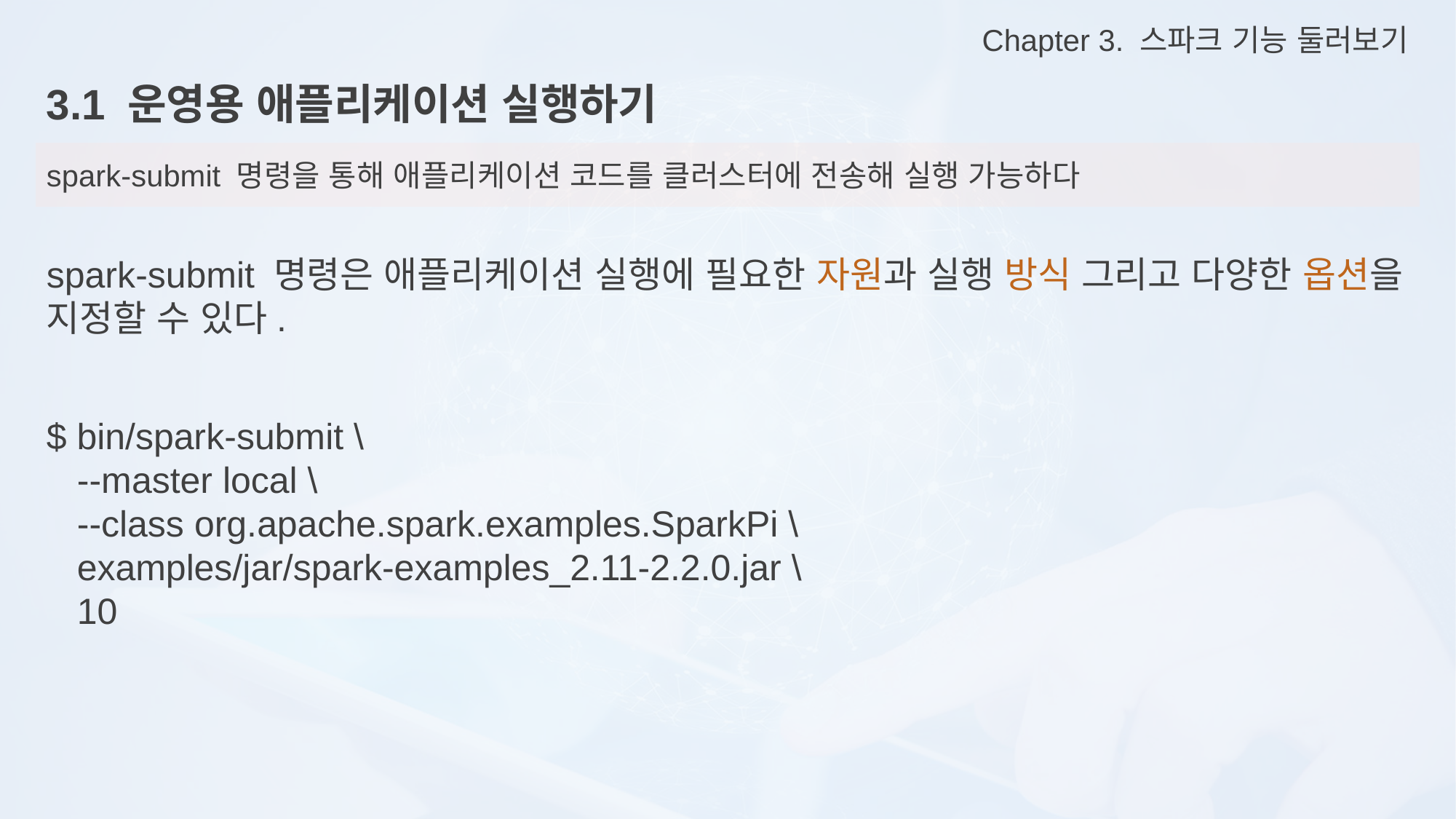

Chapter 3. 스파크 기능 둘러보기
3.1 운영용 애플리케이션 실행하기
spark-submit 명령을 통해 애플리케이션 코드를 클러스터에 전송해 실행 가능하다
spark-submit 명령은 애플리케이션 실행에 필요한 자원과 실행 방식 그리고 다양한 옵션을 지정할 수 있다.

$ bin/spark-submit \
   --master local \
   --class org.apache.spark.examples.SparkPi \
   examples/jar/spark-examples_2.11-2.2.0.jar \
   10